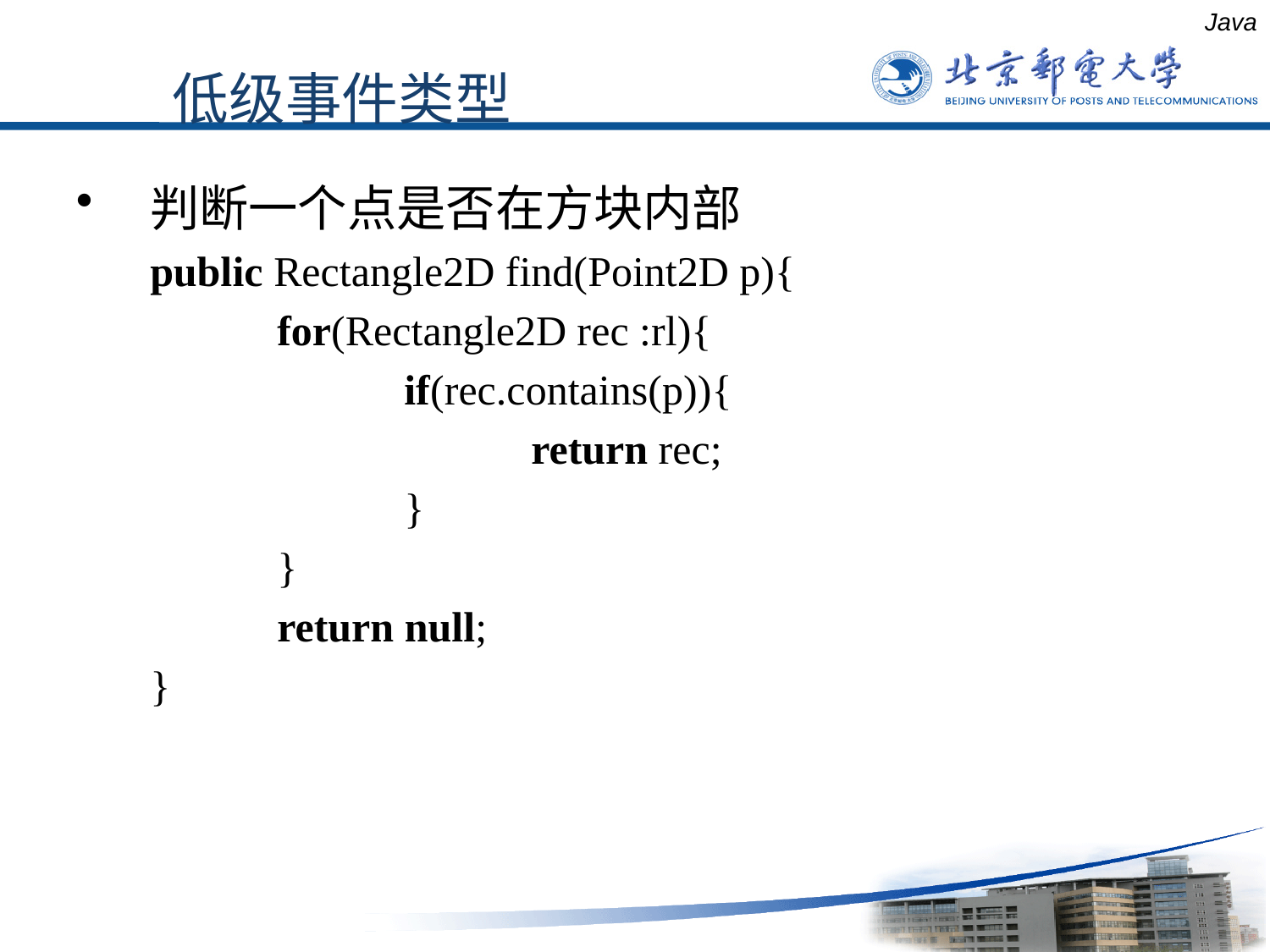

Java
低级事件类型
判断一个点是否在方块内部
	public Rectangle2D find(Point2D p){
		for(Rectangle2D rec :rl){
			if(rec.contains(p)){
				return rec;
			}
		}
		return null;
	}